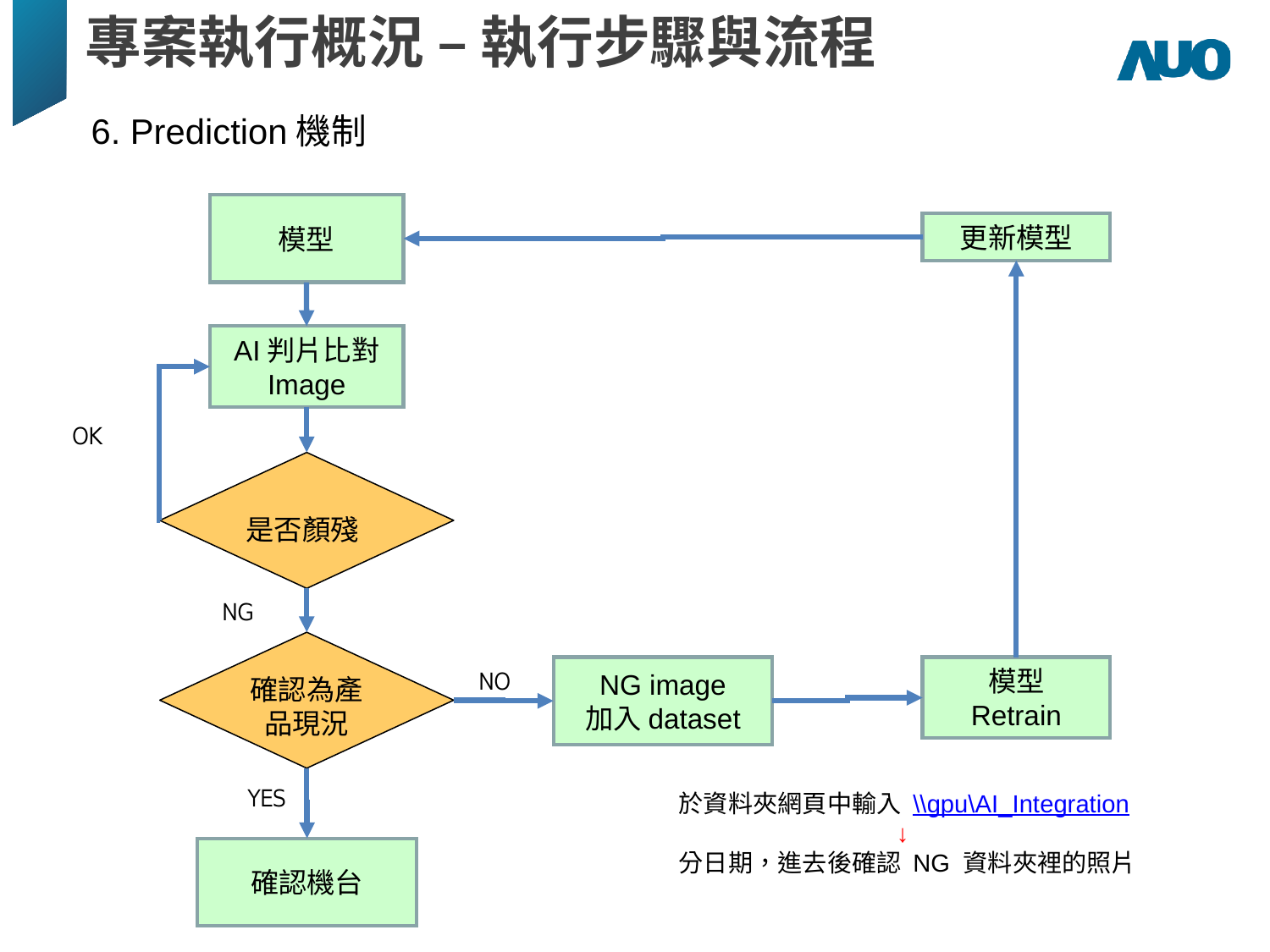

專案執行概況 – 執行步驟與流程
6. Prediction機制
模型
更新模型
AI判片比對
Image
OK

是否顏殘
NG
確認為產品現況
NG image
加入dataset
模型
Retrain
NO
YES
於資料夾網頁中輸入 \\gpu\AI_Integration
	             ↓
分日期，進去後確認 NG 資料夾裡的照片
確認機台